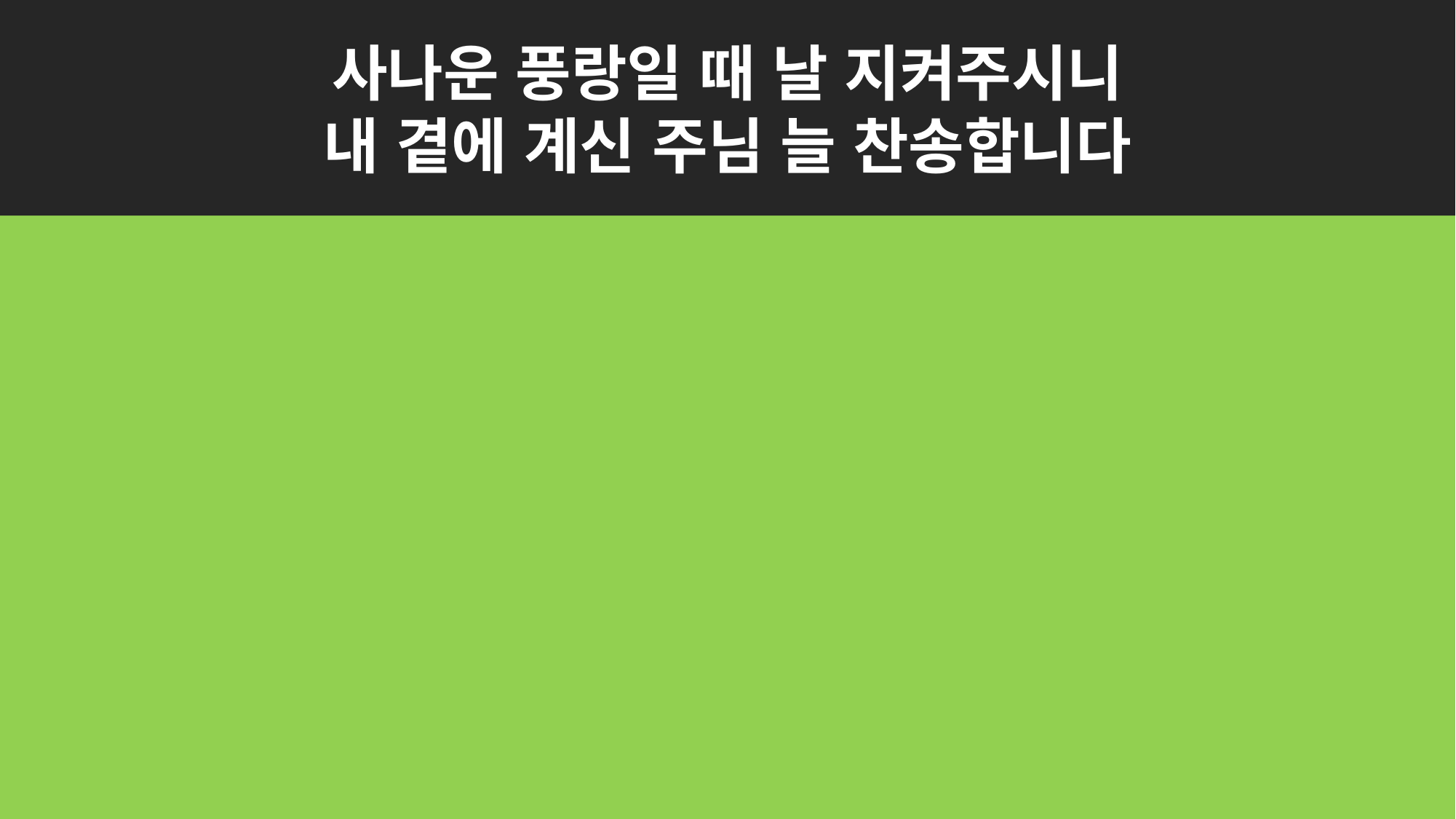

사나운 풍랑일 때 날 지켜주시니
내 곁에 계신 주님 늘 찬송합니다